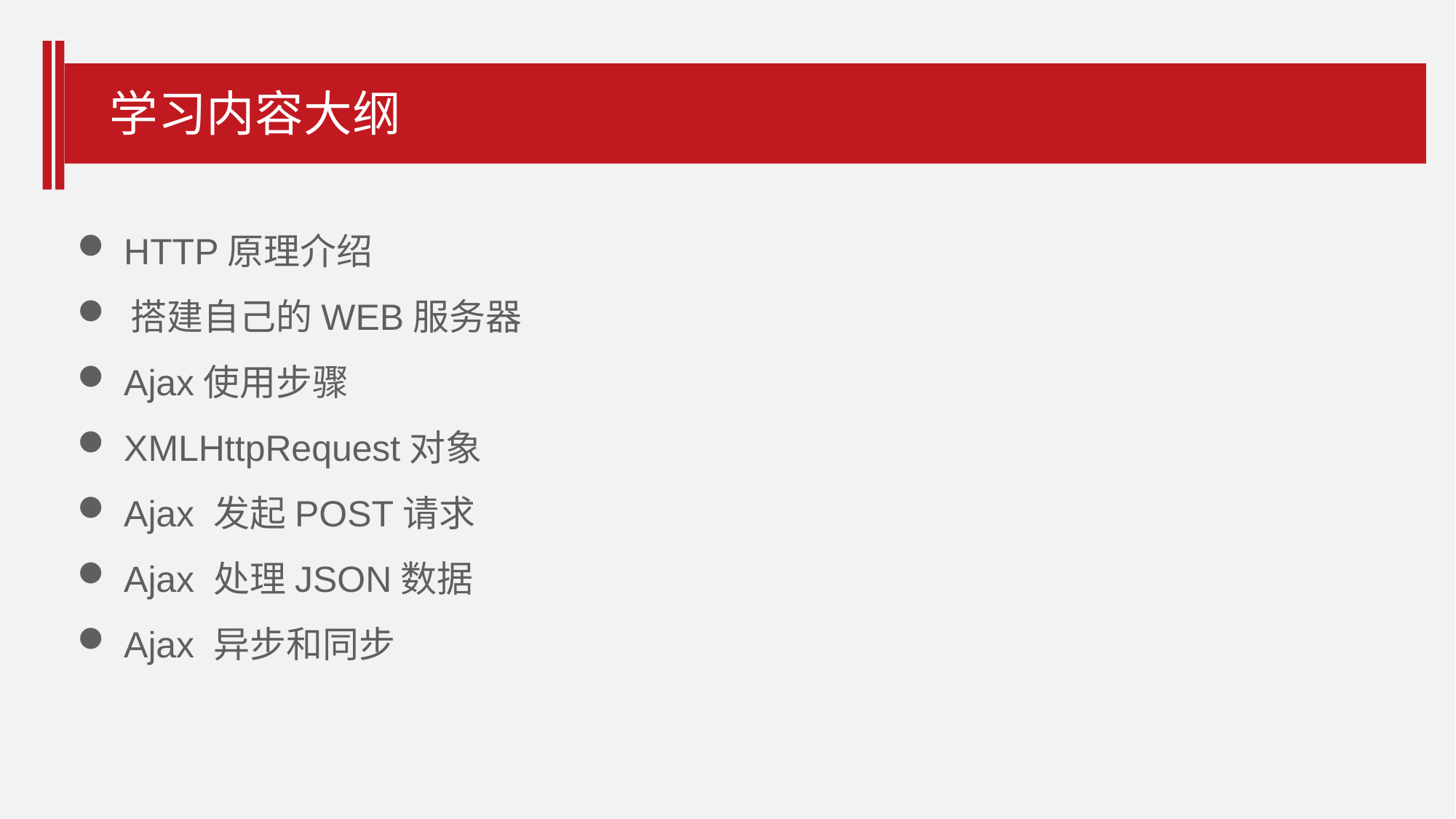

学习内容大纲
 HTTP原理介绍
 搭建自己的WEB服务器
 Ajax使用步骤
 XMLHttpRequest对象
 Ajax 发起POST请求
 Ajax 处理JSON数据
 Ajax 异步和同步